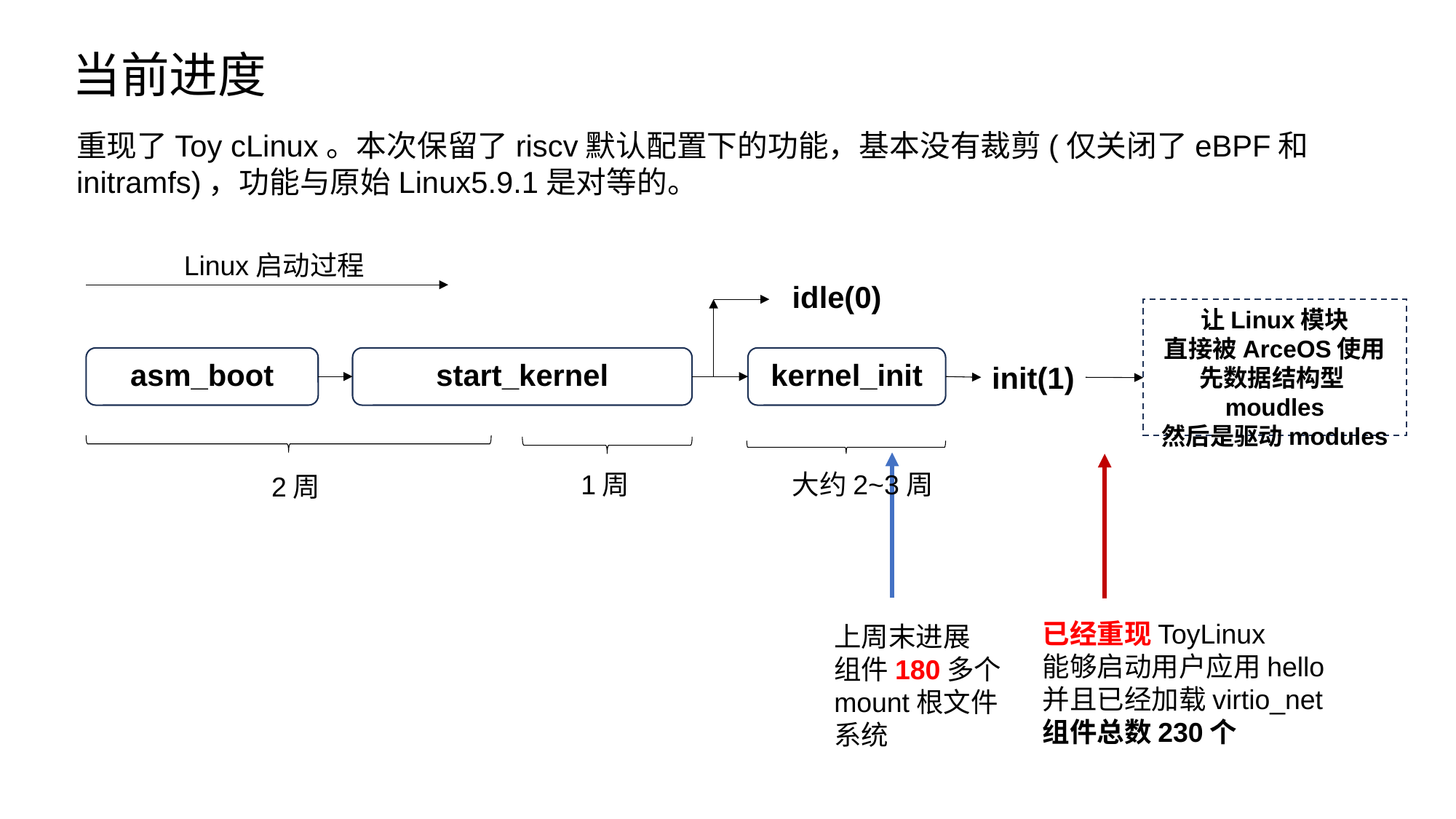

当前进度
重现了Toy cLinux。本次保留了riscv默认配置下的功能，基本没有裁剪(仅关闭了eBPF和initramfs)，功能与原始Linux5.9.1是对等的。

Linux启动过程
idle(0)
让Linux模块
直接被ArceOS使用
先数据结构型moudles
然后是驱动modules

start_kernel
kernel_init
asm_boot
init(1)

大约2~3周
1周
2周
已经重现ToyLinux
能够启动用户应用hello
并且已经加载virtio_net
组件总数230个
上周末进展
组件180多个
mount根文件
系统